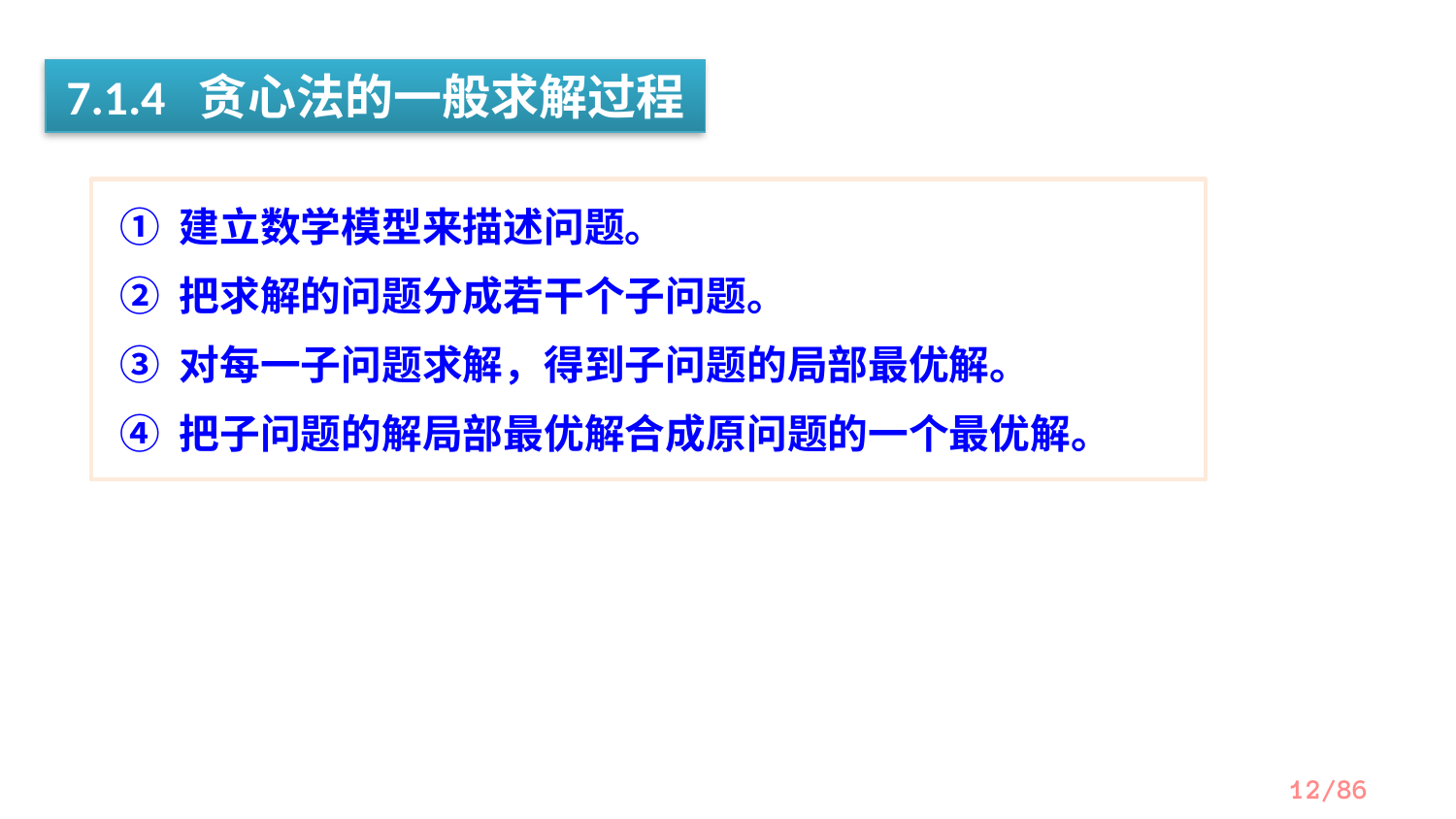

7.1.4  贪心法的一般求解过程
① 建立数学模型来描述问题。
② 把求解的问题分成若干个子问题。
③ 对每一子问题求解，得到子问题的局部最优解。
④ 把子问题的解局部最优解合成原问题的一个最优解。
12/86